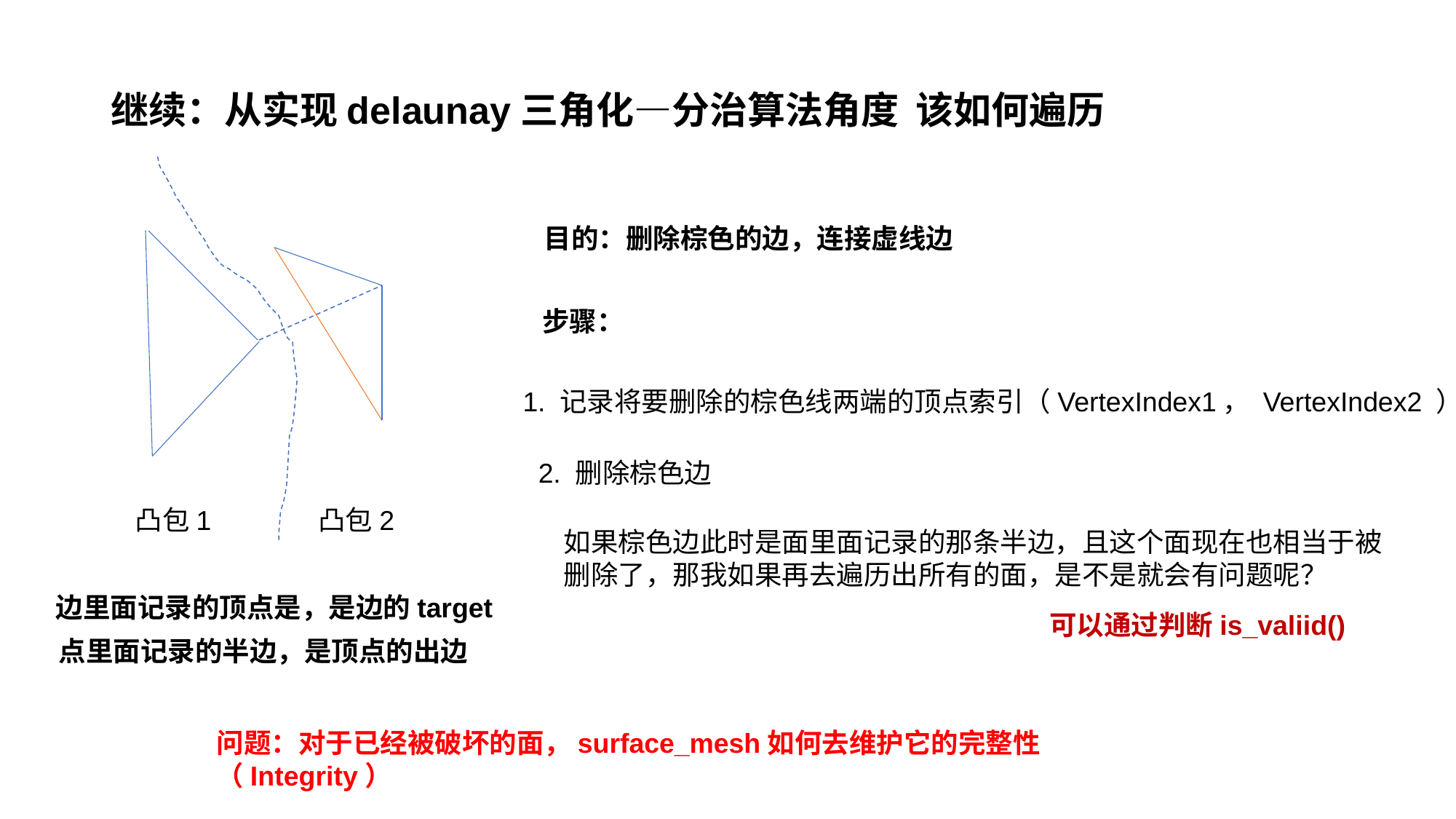

# 继续：从实现delaunay三角化—分治算法角度  该如何遍历

目的：删除棕色的边，连接虚线边
步骤：
1. 记录将要删除的棕色线两端的顶点索引（VertexIndex1， VertexIndex2 ）
2. 删除棕色边
凸包2
凸包1
如果棕色边此时是面里面记录的那条半边，且这个面现在也相当于被删除了，那我如果再去遍历出所有的面，是不是就会有问题呢？
边里面记录的顶点是，是边的target
可以通过判断is_valiid()
点里面记录的半边，是顶点的出边
问题：对于已经被破坏的面，surface_mesh如何去维护它的完整性（Integrity）